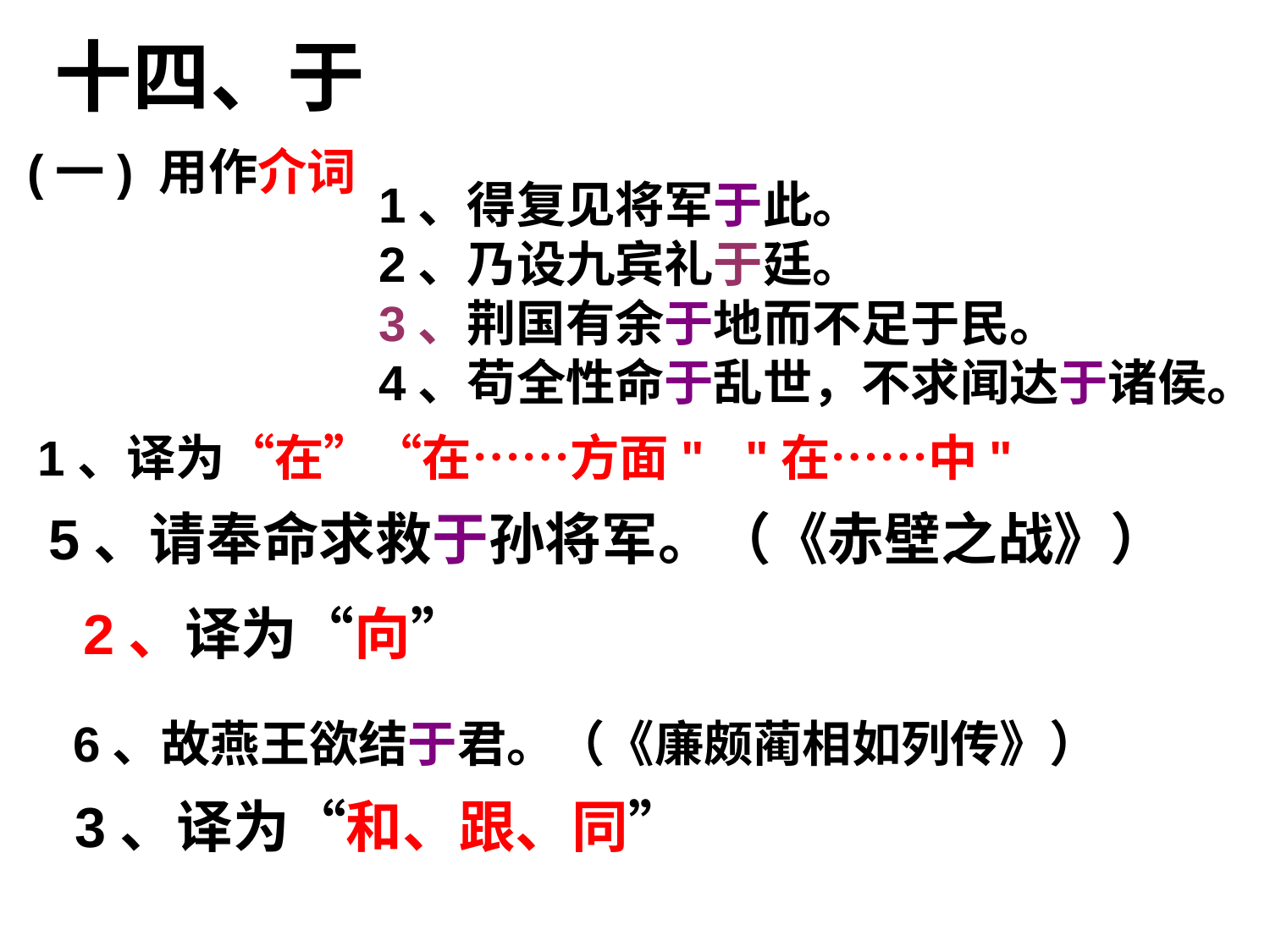

# 十四、于
(一) 用作介词
1、得复见将军于此。
2、乃设九宾礼于廷。
3、荆国有余于地而不足于民。
4、苟全性命于乱世，不求闻达于诸侯。
1、译为“在”“在……方面"   "在……中"
5、请奉命求救于孙将军。（《赤壁之战》）
2、译为“向”
6、故燕王欲结于君。（《廉颇蔺相如列传》）
3、译为“和、跟、同”